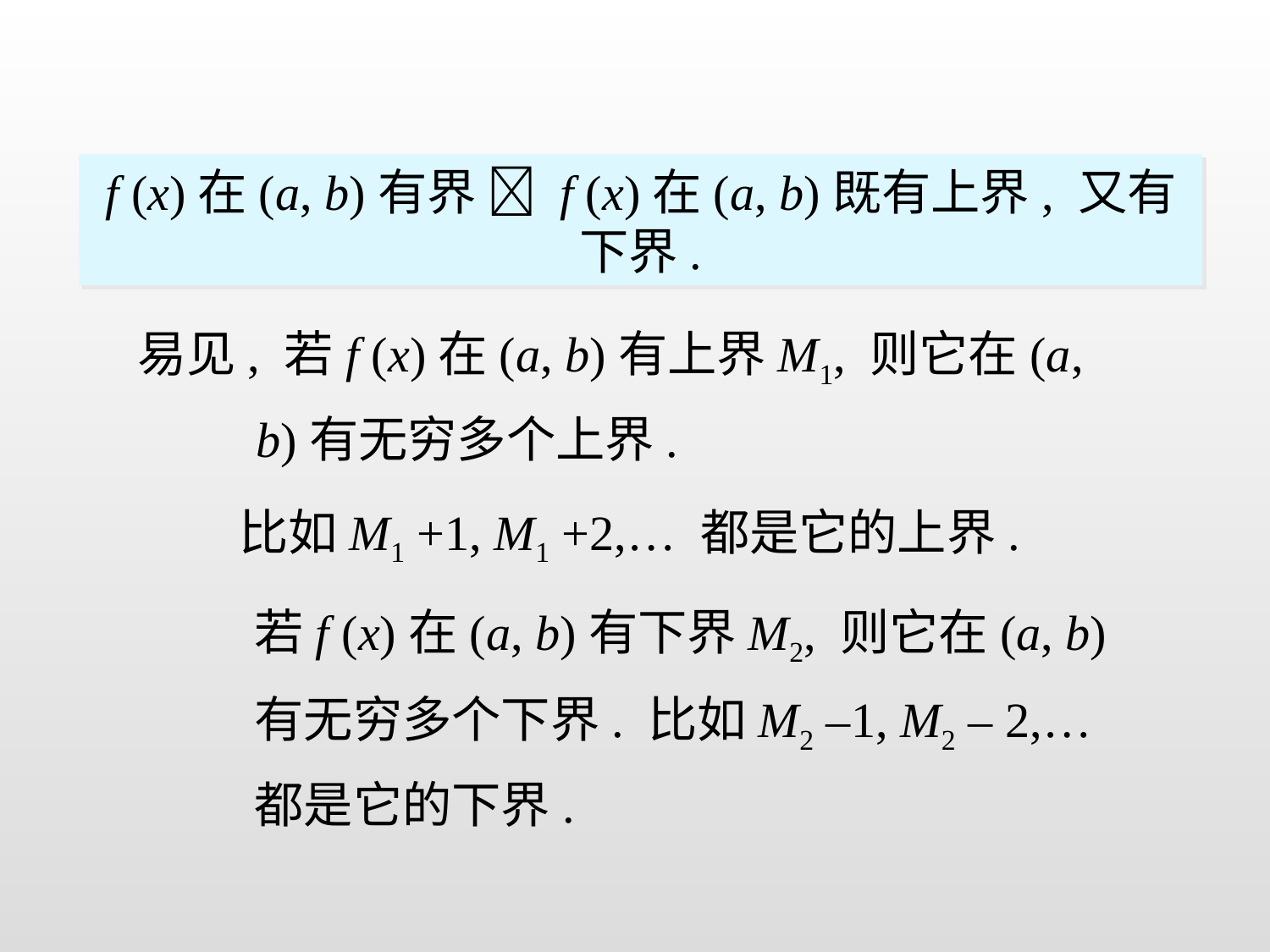

f (x)在(a, b)有界 ⇔ f (x)在(a, b)既有上界, 又有下界.
易见, 若f (x)在(a, b)有上界M1, 则它在(a, b)有无穷多个上界.
比如M1 +1, M1 +2,… 都是它的上界.
若f (x)在(a, b)有下界M2, 则它在(a, b)有无穷多个下界. 比如M2 –1, M2 – 2,… 都是它的下界.

17